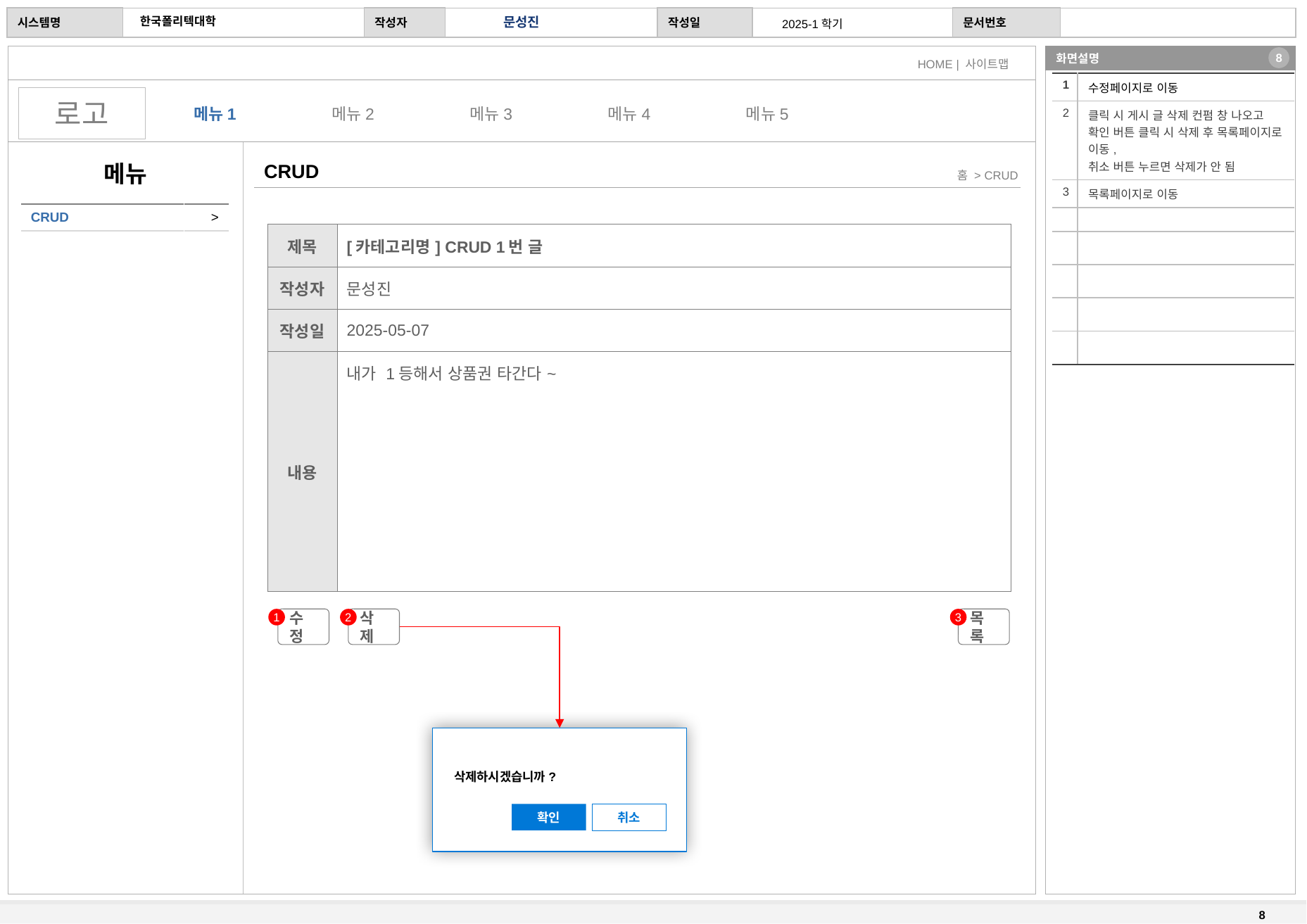

| 1 | 수정페이지로 이동 |
| --- | --- |
| 2 | 클릭 시 게시 글 삭제 컨펌 창 나오고 확인 버튼 클릭 시 삭제 후 목록페이지로 이동, 취소 버튼 누르면 삭제가 안 됨 |
| 3 | 목록페이지로 이동 |
|  |  |
|  |  |
|  |  |
|  |  |
|  |  |
| 제목 | [카테고리명] CRUD 1번 글 |
| --- | --- |
| 작성자 | 문성진 |
| 작성일 | 2025-05-07 |
| 내용 | 내가 1등해서 상품권 타간다~ |
1
수정
2
삭제
3
목록

삭제하시겠습니까?
확인
취소